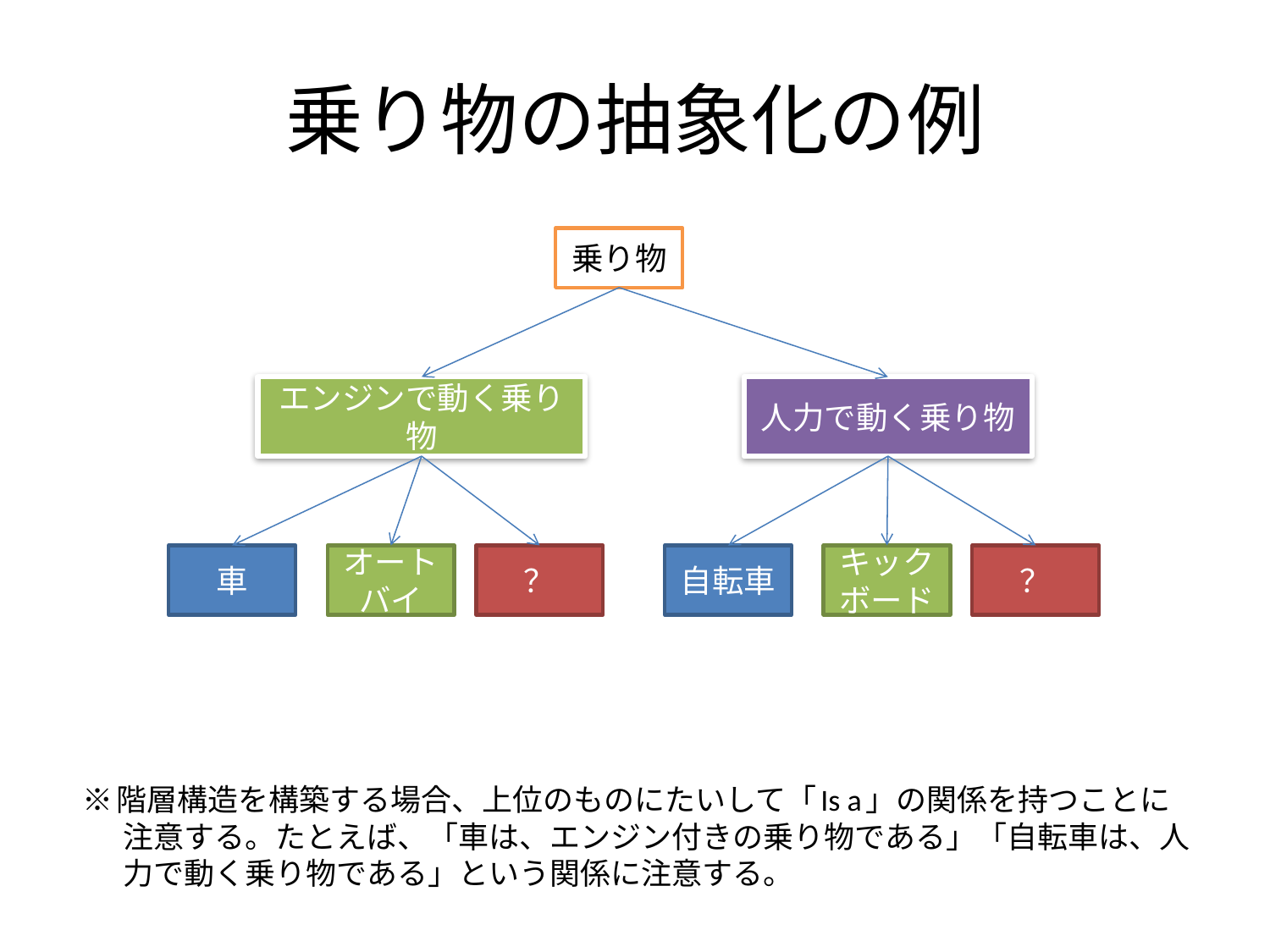

# 乗り物の抽象化の例
乗り物
エンジンで動く乗り物
人力で動く乗り物

※階層構造を構築する場合、上位のものにたいして「Is a」の関係を持つことに注意する。たとえば、「車は、エンジン付きの乗り物である」「自転車は、人力で動く乗り物である」という関係に注意する。
車
オートバイ
？
自転車
キックボード
？